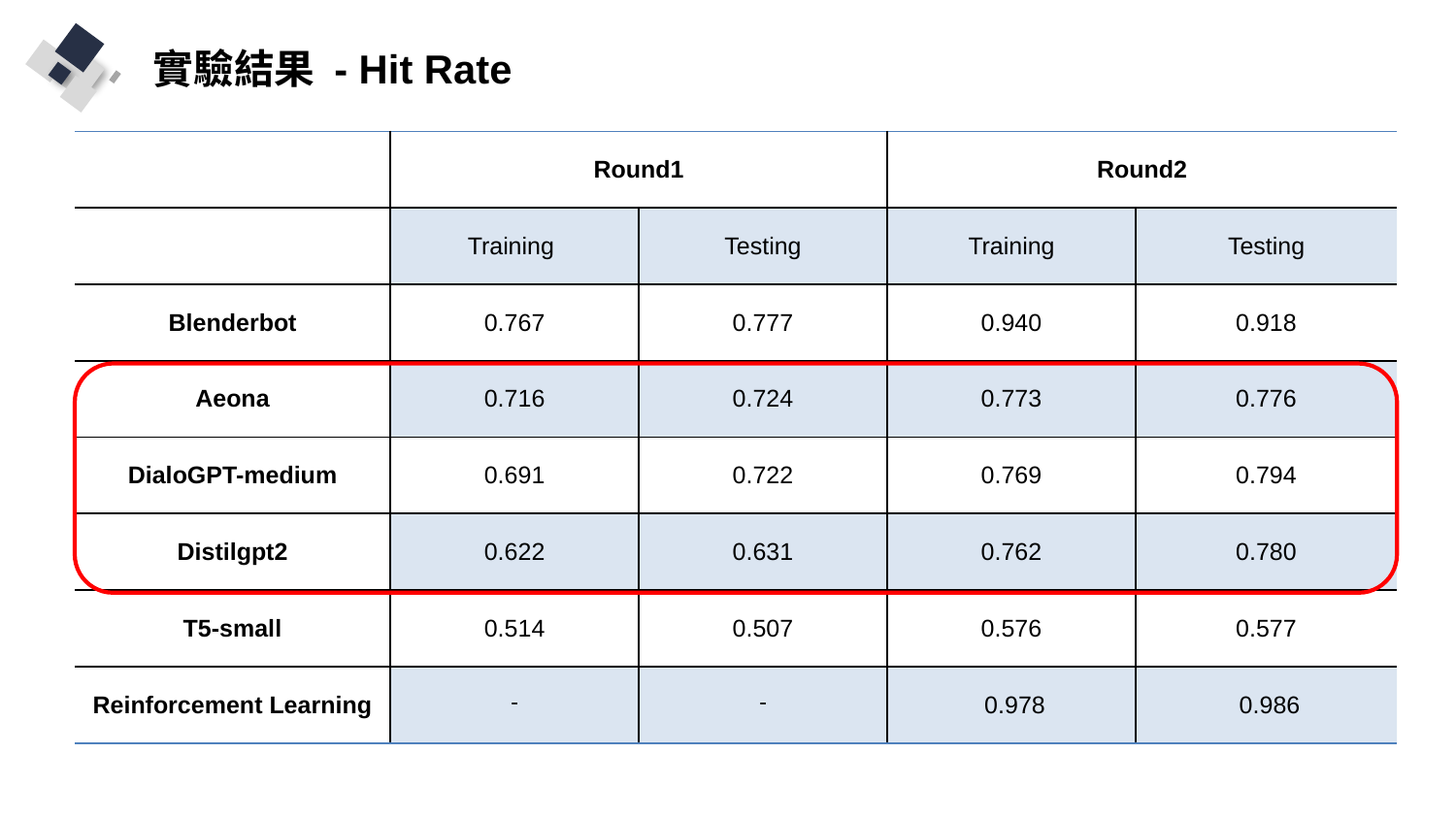

實驗結果 - Hit Rate
|  | Round1 |  | Round2 |  |
| --- | --- | --- | --- | --- |
|  | Training | Testing | Training | Testing |
| Blenderbot | 0.767 | 0.777 | 0.940 | 0.918 |
| Aeona | 0.716 | 0.724 | 0.773 | 0.776 |
| DialoGPT-medium | 0.691 | 0.722 | 0.769 | 0.794 |
| Distilgpt2 | 0.622 | 0.631 | 0.762 | 0.780 |
| T5-small | 0.514 | 0.507 | 0.576 | 0.577 |
| Reinforcement Learning | - | - | 0.978 | 0.986 |